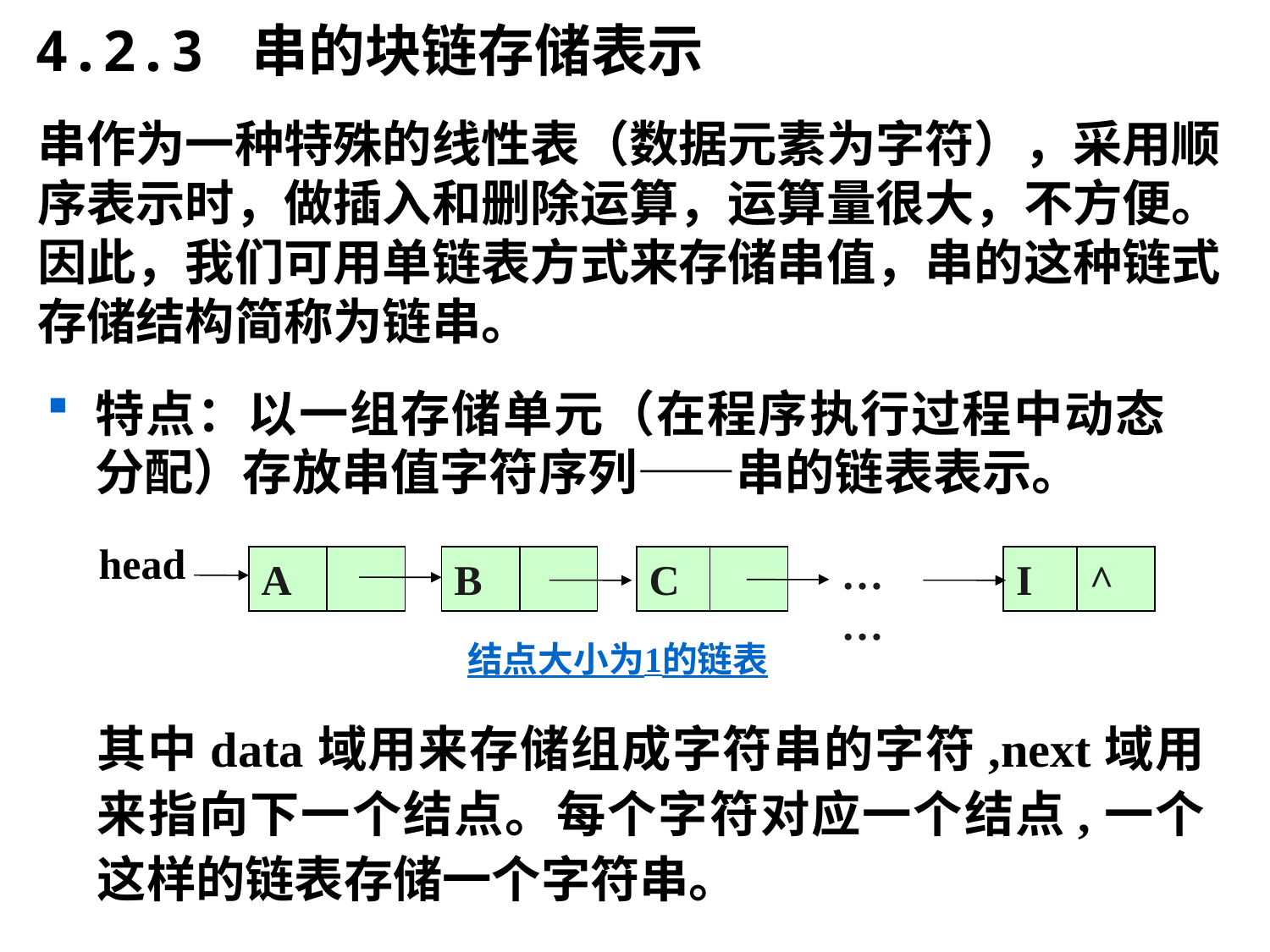

4.2.3 串的块链存储表示
串作为一种特殊的线性表（数据元素为字符），采用顺序表示时，做插入和删除运算，运算量很大，不方便。因此，我们可用单链表方式来存储串值，串的这种链式存储结构简称为链串。
特点：以一组存储单元（在程序执行过程中动态分配）存放串值字符序列——串的链表表示。
  head
……
A

B

C

I
^

结点大小为1的链表
其中data域用来存储组成字符串的字符,next域用来指向下一个结点。每个字符对应一个结点,一个这样的链表存储一个字符串。